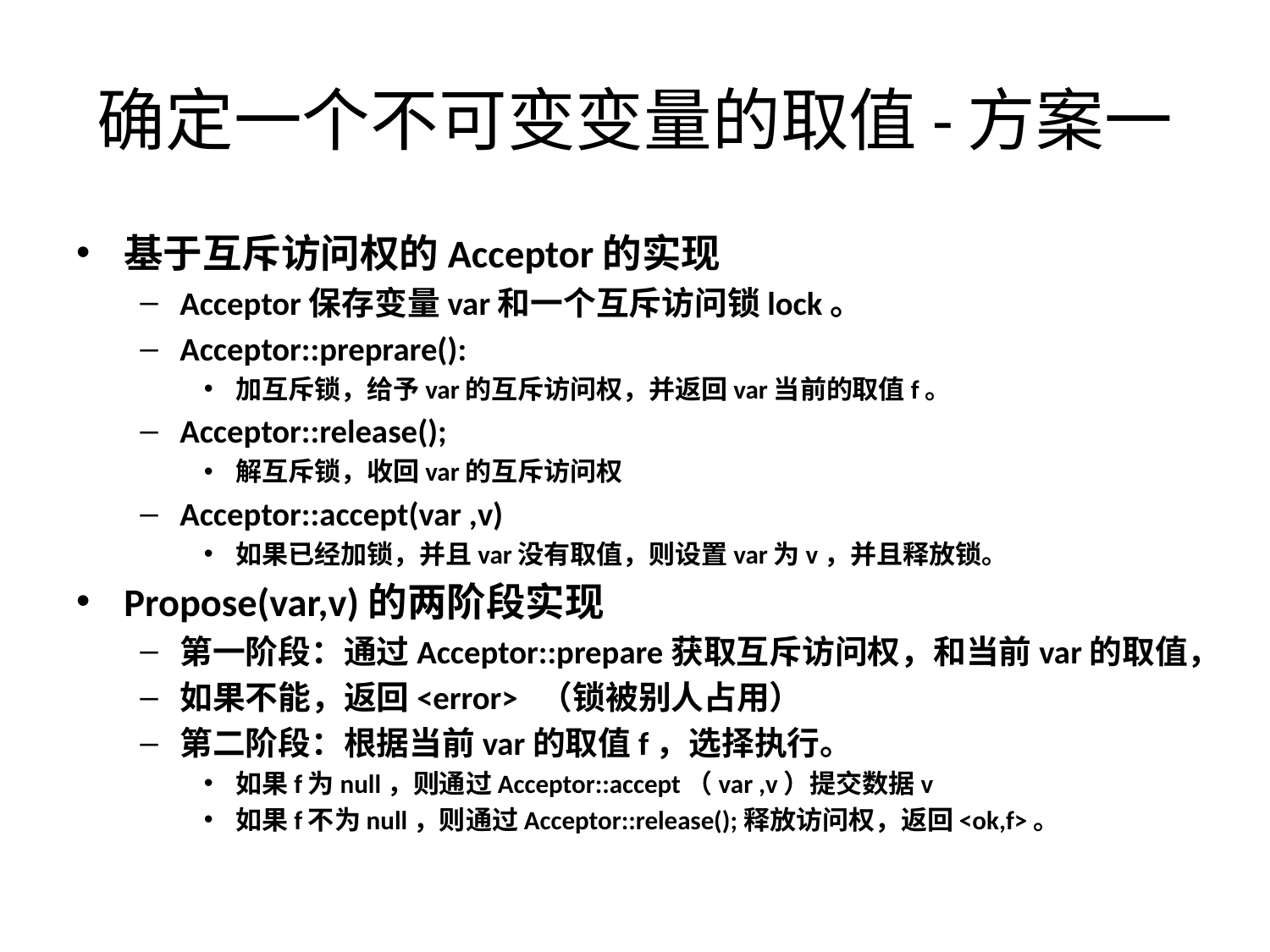

# 确定一个不可变变量的取值-方案一
基于互斥访问权的Acceptor的实现
Acceptor保存变量var和一个互斥访问锁lock。
Acceptor::preprare():
加互斥锁，给予var的互斥访问权，并返回var当前的取值f。
Acceptor::release();
解互斥锁，收回var的互斥访问权
Acceptor::accept(var ,v)
如果已经加锁，并且var没有取值，则设置var为v，并且释放锁。
Propose(var,v)的两阶段实现
第一阶段：通过Acceptor::prepare获取互斥访问权，和当前var的取值，
如果不能，返回<error>  （锁被别人占用）
第二阶段：根据当前var的取值f，选择执行。
如果f为null，则通过Acceptor::accept（var ,v）提交数据v
如果f不为null，则通过Acceptor::release();释放访问权，返回<ok,f>。